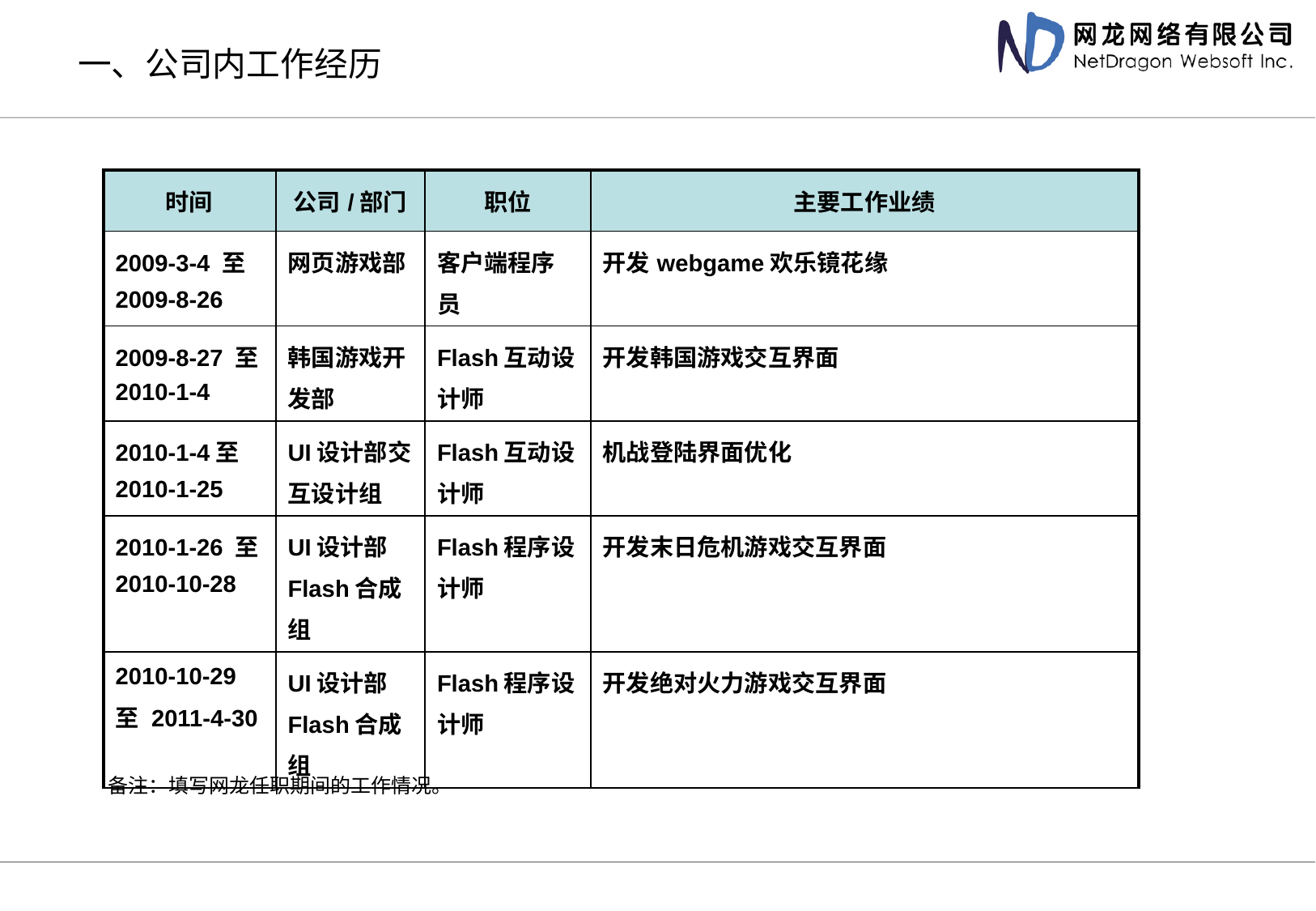

一、公司内工作经历

| 时间 | 公司/部门 | 职位 | 主要工作业绩 |
| --- | --- | --- | --- |
| 2009-3-4 至 2009-8-26 | 网页游戏部 | 客户端程序员 | 开发webgame欢乐镜花缘 |
| 2009-8-27 至2010-1-4 | 韩国游戏开发部 | Flash互动设计师 | 开发韩国游戏交互界面 |
| 2010-1-4至 2010-1-25 | UI设计部交互设计组 | Flash互动设计师 | 机战登陆界面优化 |
| 2010-1-26 至 2010-10-28 | UI设计部Flash合成组 | Flash程序设计师 | 开发末日危机游戏交互界面 |
| 2010-10-29 至 2011-4-30 | UI设计部Flash合成组 | Flash程序设计师 | 开发绝对火力游戏交互界面 |
备注：填写网龙任职期间的工作情况。